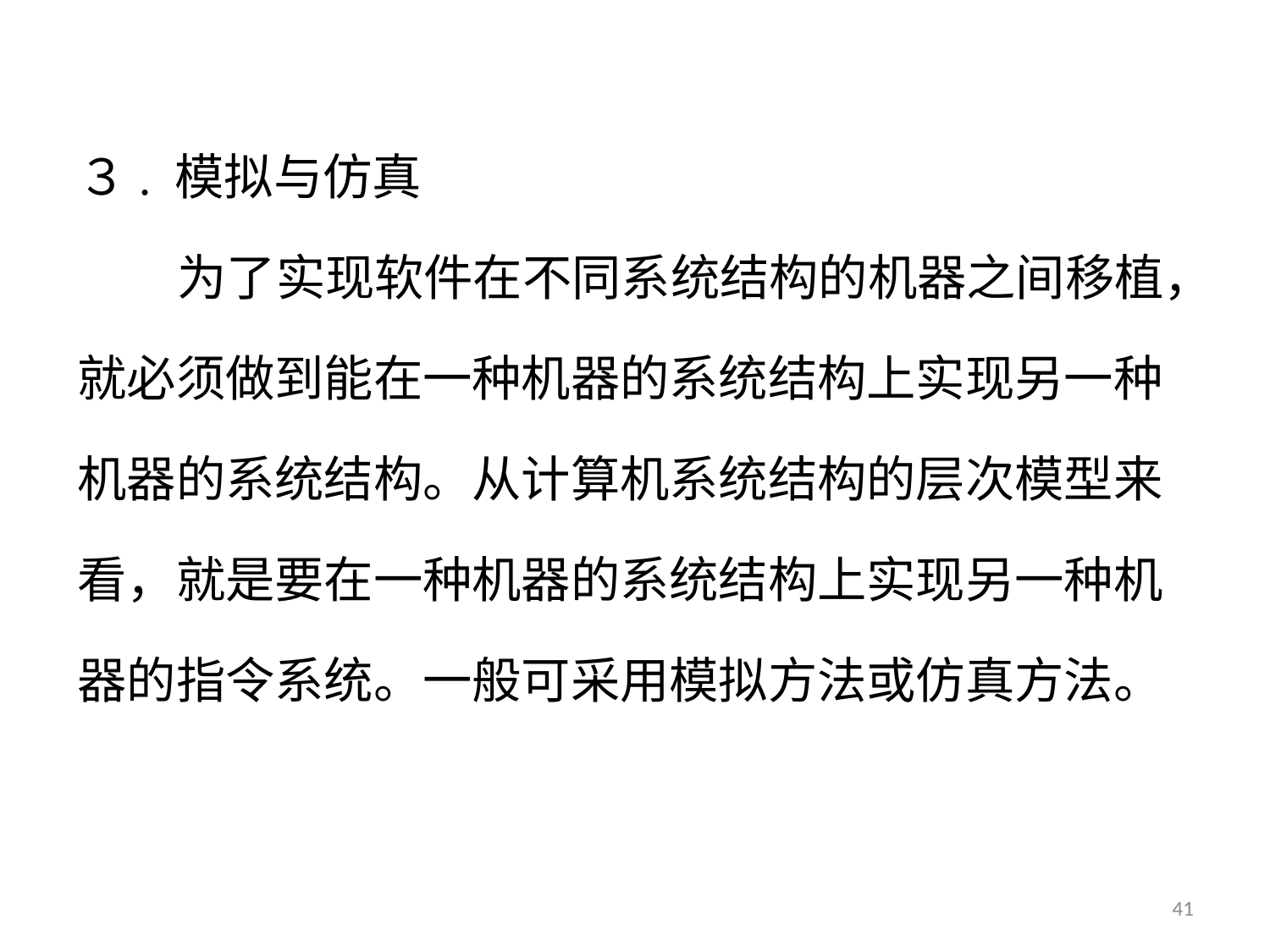

３. 模拟与仿真
        为了实现软件在不同系统结构的机器之间移植，就必须做到能在一种机器的系统结构上实现另一种机器的系统结构。从计算机系统结构的层次模型来看，就是要在一种机器的系统结构上实现另一种机器的指令系统。一般可采用模拟方法或仿真方法。
41